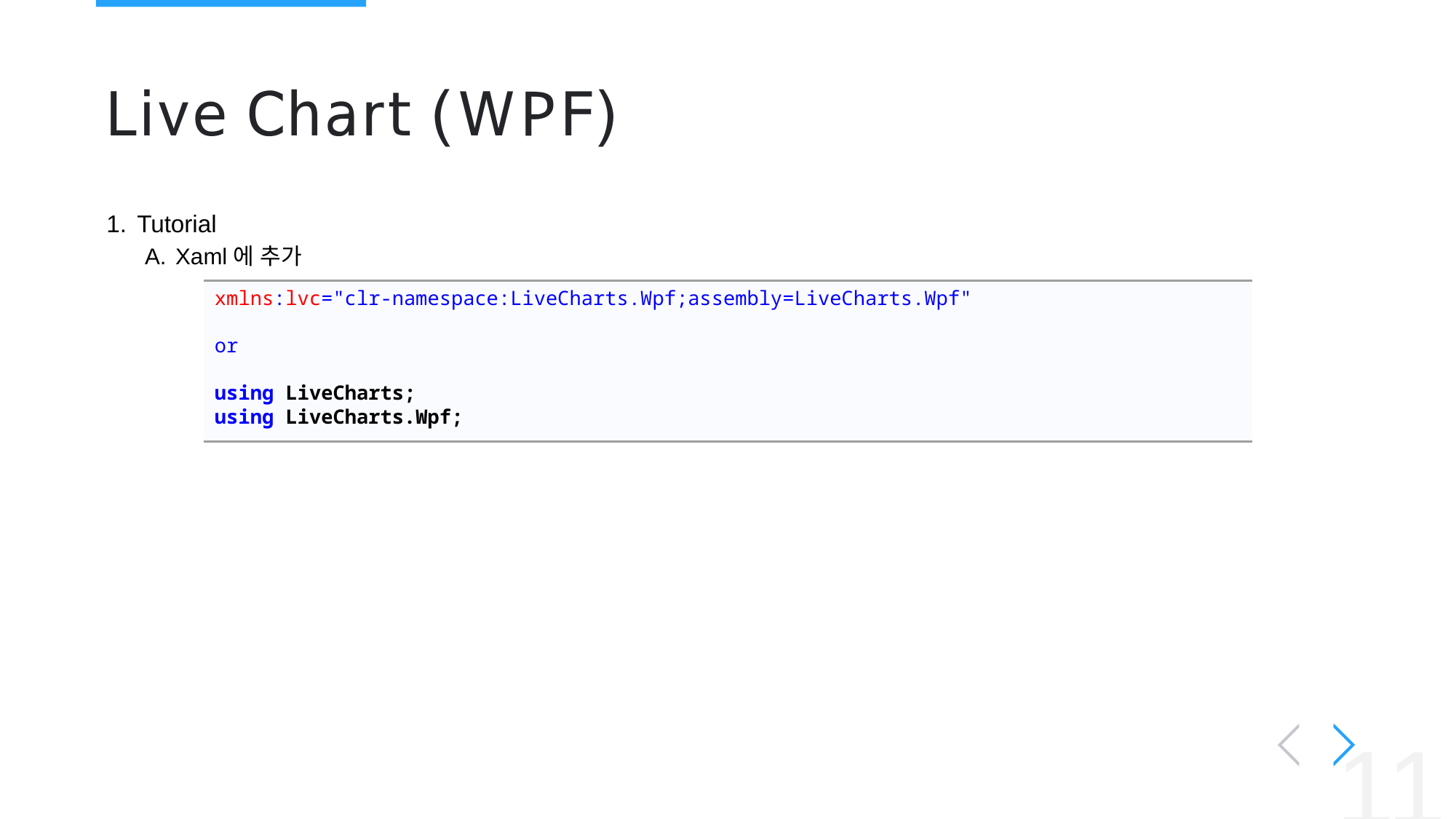

# Live Chart (WPF)
Tutorial
Xaml에 추가

xmlns:lvc="clr-namespace:LiveCharts.Wpf;assembly=LiveCharts.Wpf"

or

using LiveCharts;
using LiveCharts.Wpf;
11